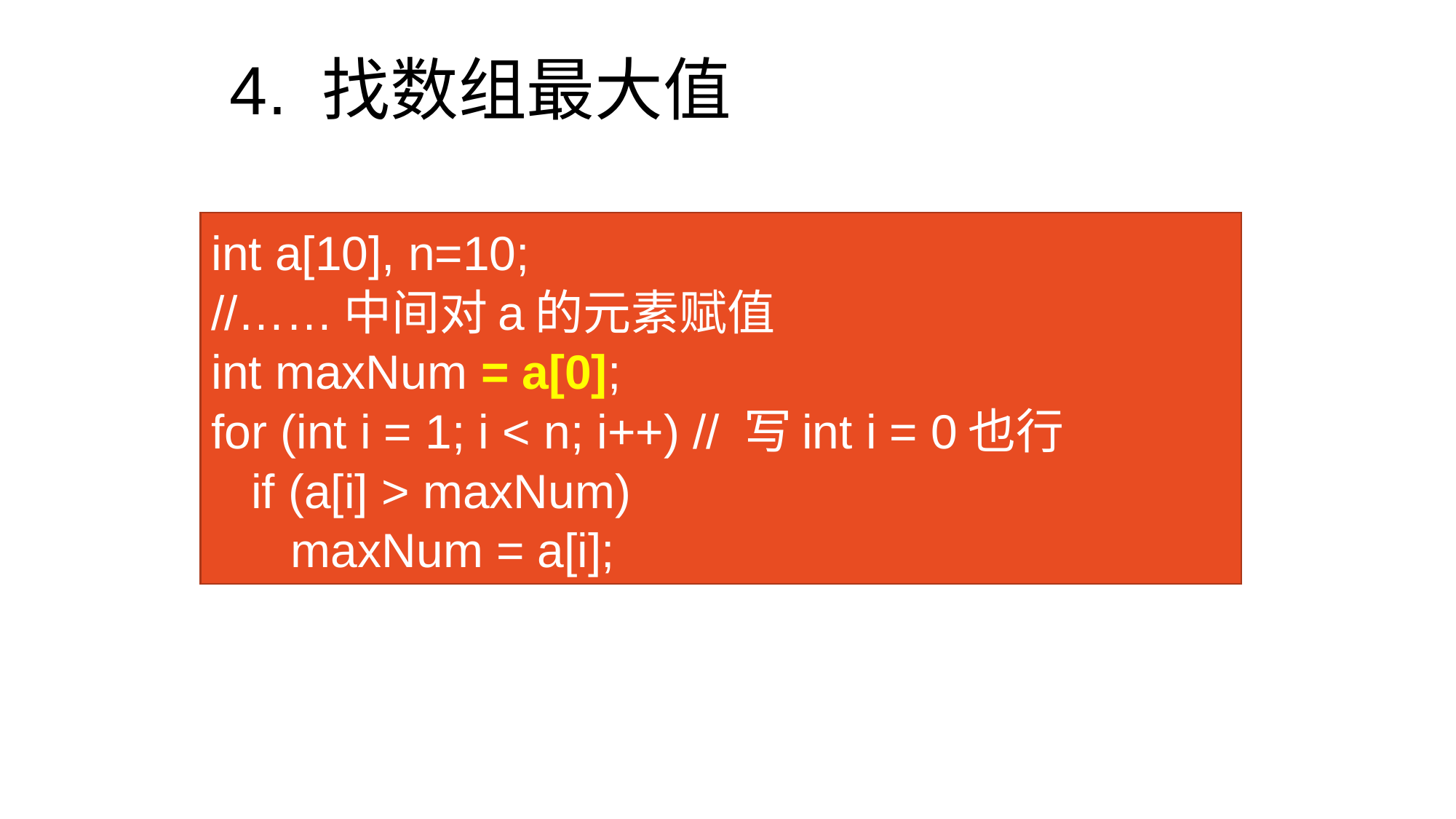

# 4. 找数组最大值
int a[10], n=10;
//……中间对a的元素赋值
int maxNum = a[0];
for (int i = 1; i < n; i++) // 写int i = 0也行
   if (a[i] > maxNum)
      maxNum = a[i];